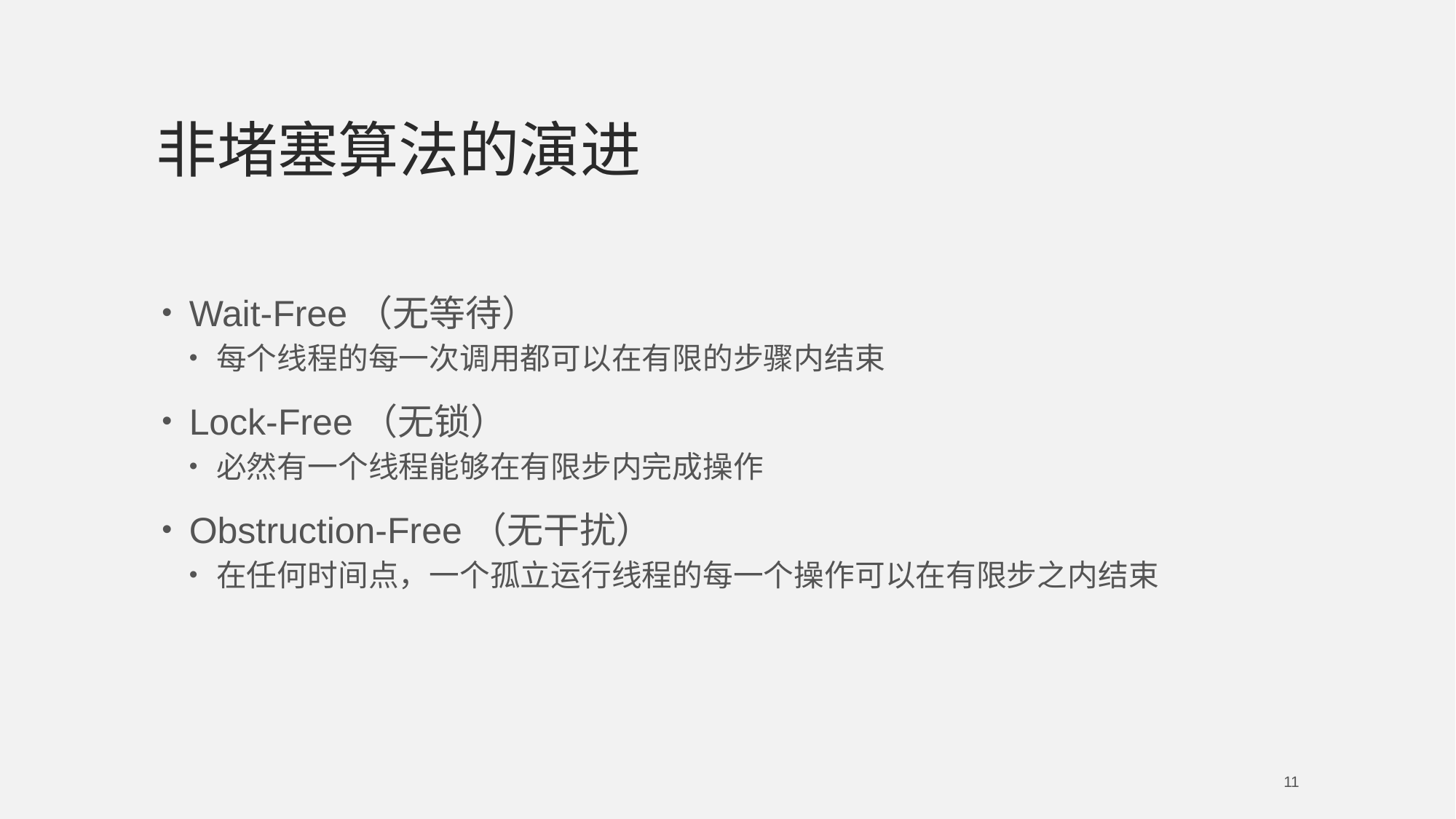

# 非堵塞算法的演进

Wait-Free（无等待）
每个线程的每一次调用都可以在有限的步骤内结束
Lock-Free（无锁）
必然有一个线程能够在有限步内完成操作
Obstruction-Free（无干扰）
在任何时间点，一个孤立运行线程的每一个操作可以在有限步之内结束

11